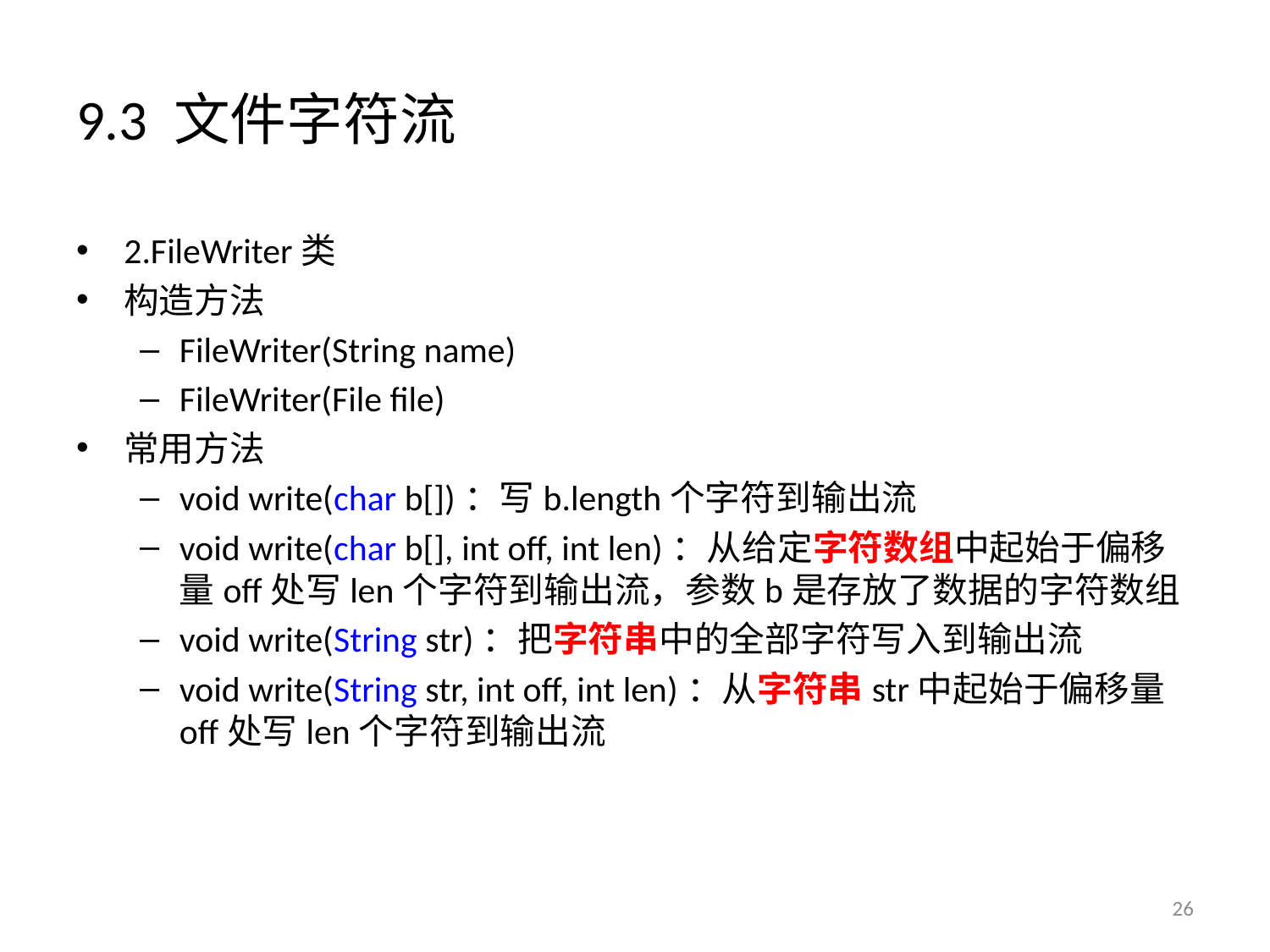

# 9.3 文件字符流
2.FileWriter类
构造方法
FileWriter(String name)
FileWriter(File file)
常用方法
void write(char b[])：写b.length个字符到输出流
void write(char b[], int off, int len)：从给定字符数组中起始于偏移量off处写len个字符到输出流，参数b是存放了数据的字符数组
void write(String str)：把字符串中的全部字符写入到输出流
void write(String str, int off, int len)：从字符串str中起始于偏移量off处写len个字符到输出流
26